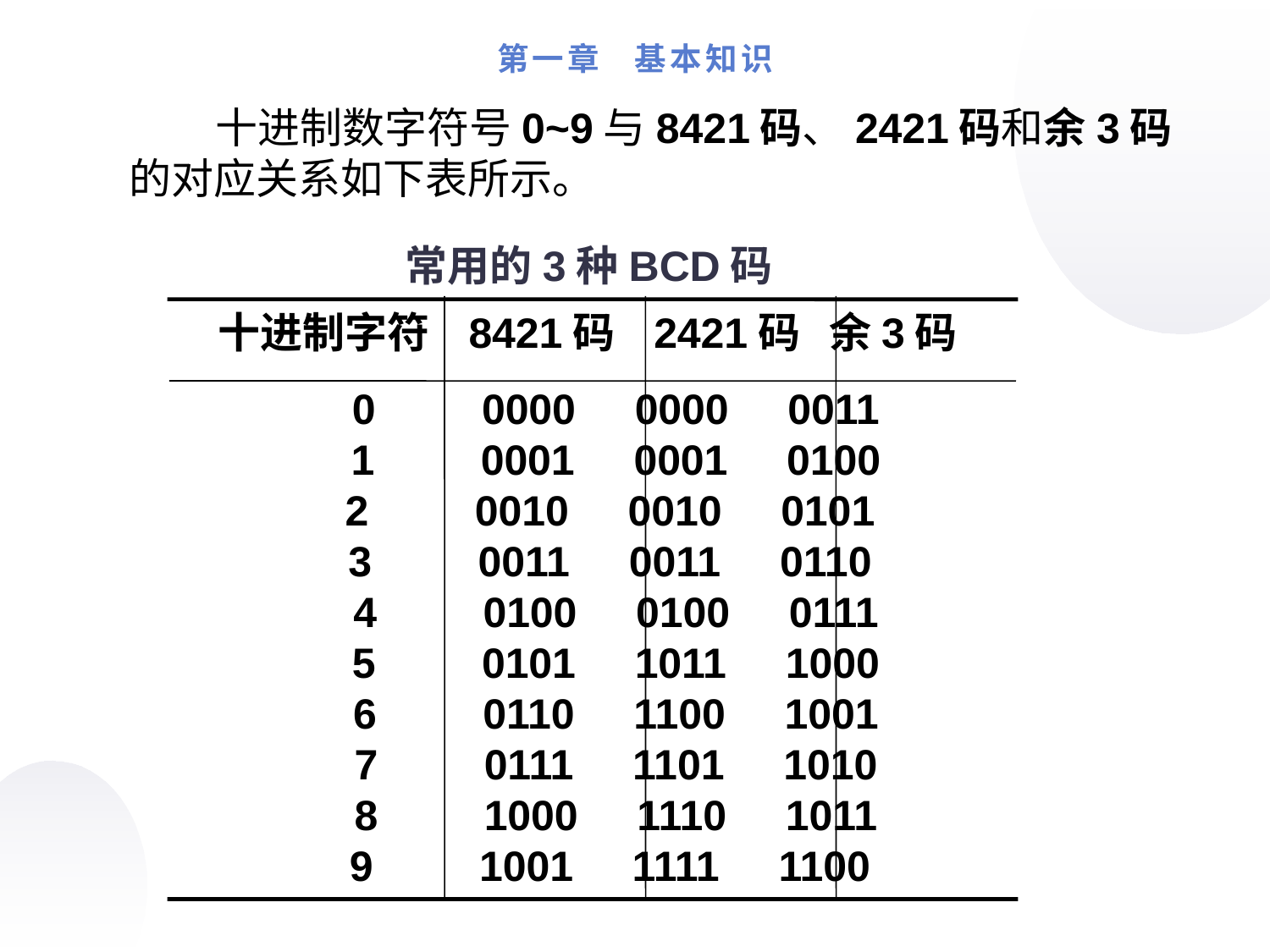

第一章   基本知识
        十进制数字符号0~9与8421码、2421码和余3码的对应关系如下表所示。
常用的3种BCD码

十进制字符   8421码   2421码   余3码

    0         0000     0000     0011
    1         0001     0001     0100
    2         0010     0010     0101
    3         0011     0011     0110
    4         0100     0100     0111
    5         0101     1011     1000
    6         0110     1100     1001
    7         0111     1101     1010
    8         1000     1110     1011
    9         1001     1111     1100

31